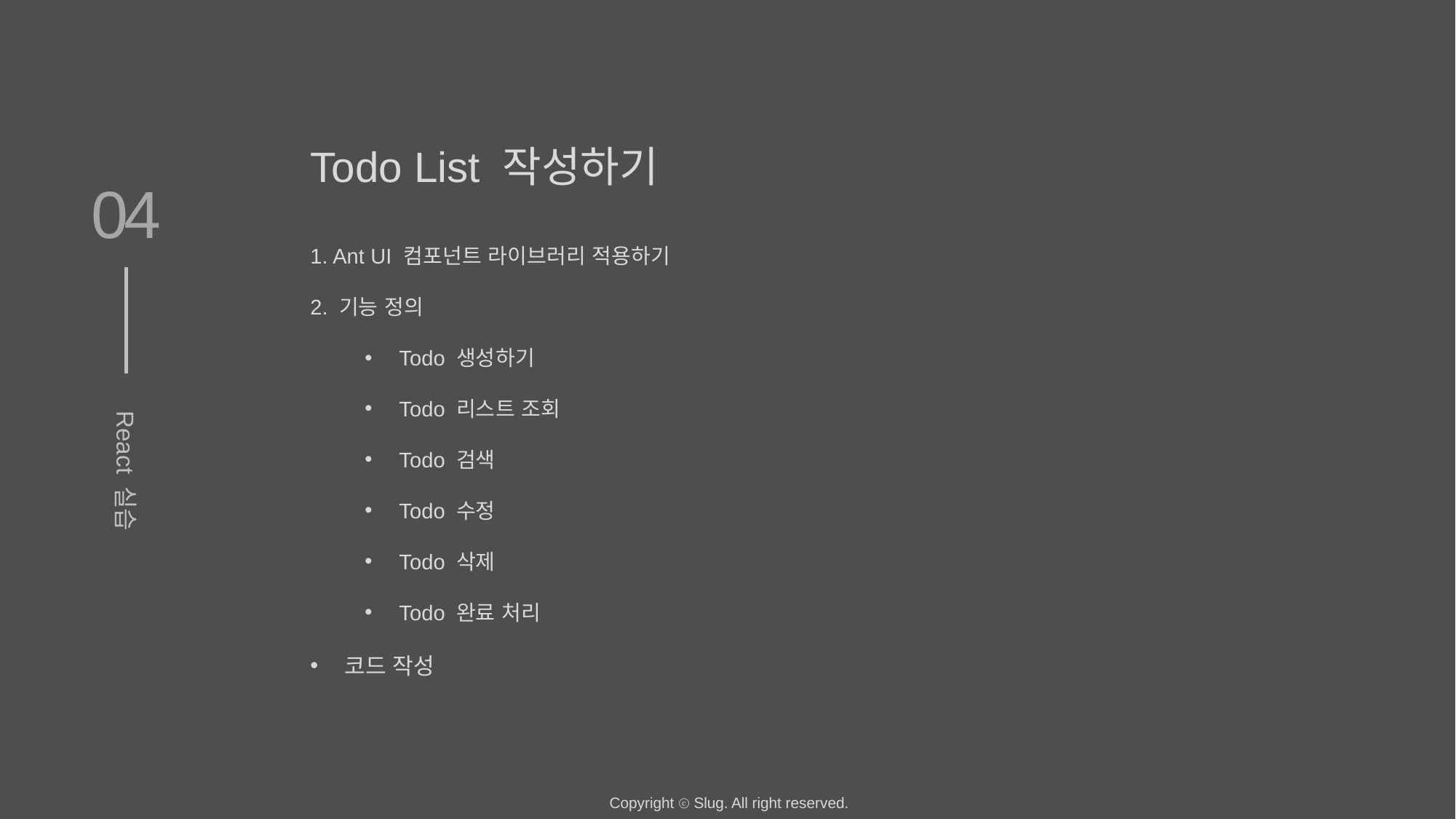

Todo List 작성하기
04
1. Ant UI 컴포넌트 라이브러리 적용하기
2. 기능 정의
Todo 생성하기
Todo 리스트 조회
Todo 검색
Todo 수정
Todo 삭제
Todo 완료 처리
코드 작성
React 실습
Copyright ⓒ Slug. All right reserved.